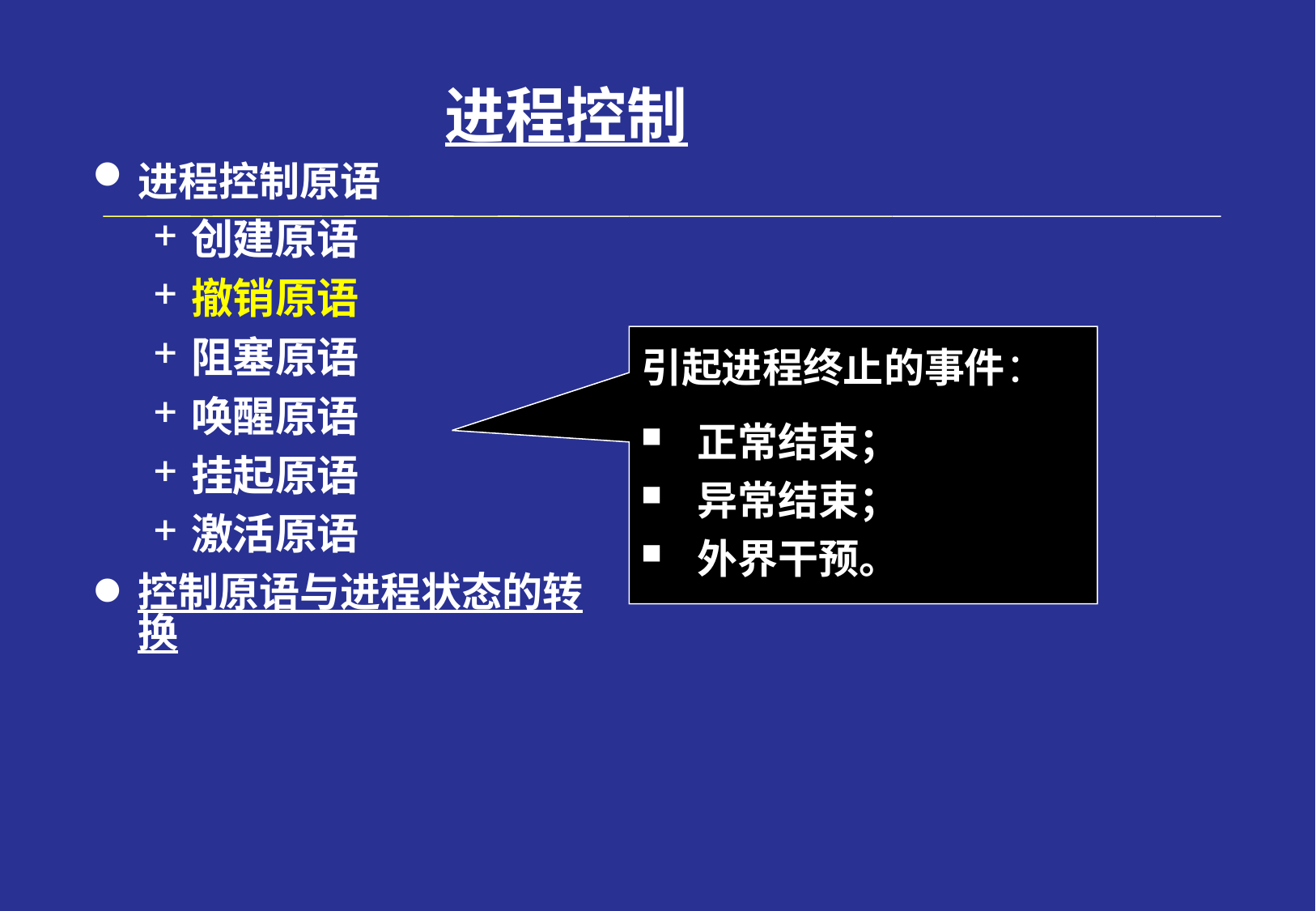

# 进程控制
进程控制原语
创建原语
撤销原语
阻塞原语
唤醒原语
挂起原语
激活原语
控制原语与进程状态的转换

引起进程终止的事件：
  正常结束；
  异常结束；
  外界干预。